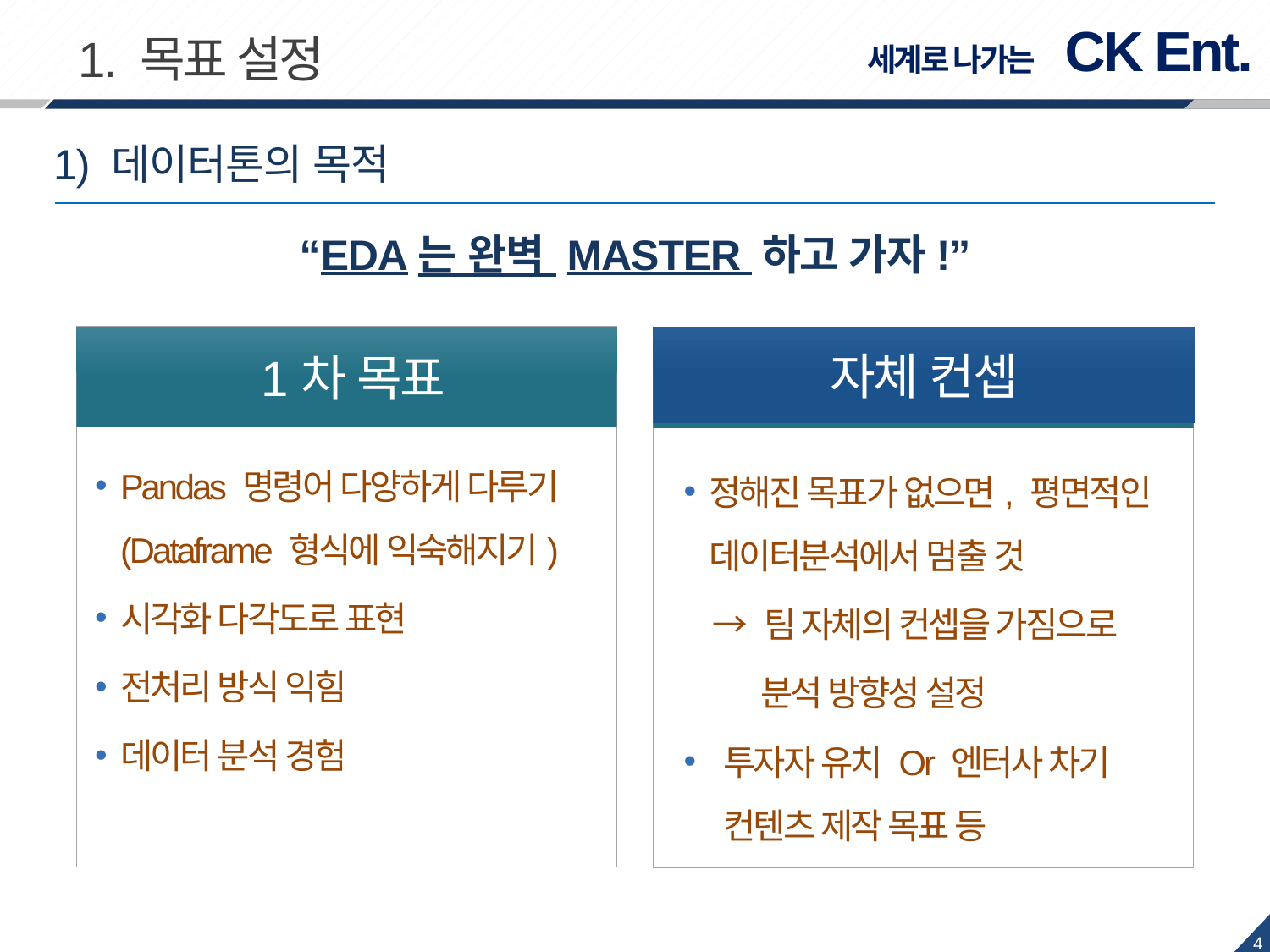

세계로 나가는 CK Ent.
 1. 목표 설정
1) 데이터톤의 목적
“EDA는 완벽 MASTER 하고 가자!”

 1차 목표
자체 컨셉

 AIFFEL 내부
Pandas 명령어 다양하게 다루기(Dataframe 형식에 익숙해지기)
시각화 다각도로 표현
전처리 방식 익힘
데이터 분석 경험
정해진 목표가 없으면, 평면적인 데이터분석에서 멈출 것
    → 팀 자체의 컨셉을 가짐으로
         분석 방향성 설정
투자자 유치 Or 엔터사 차기 컨텐츠 제작 목표 등